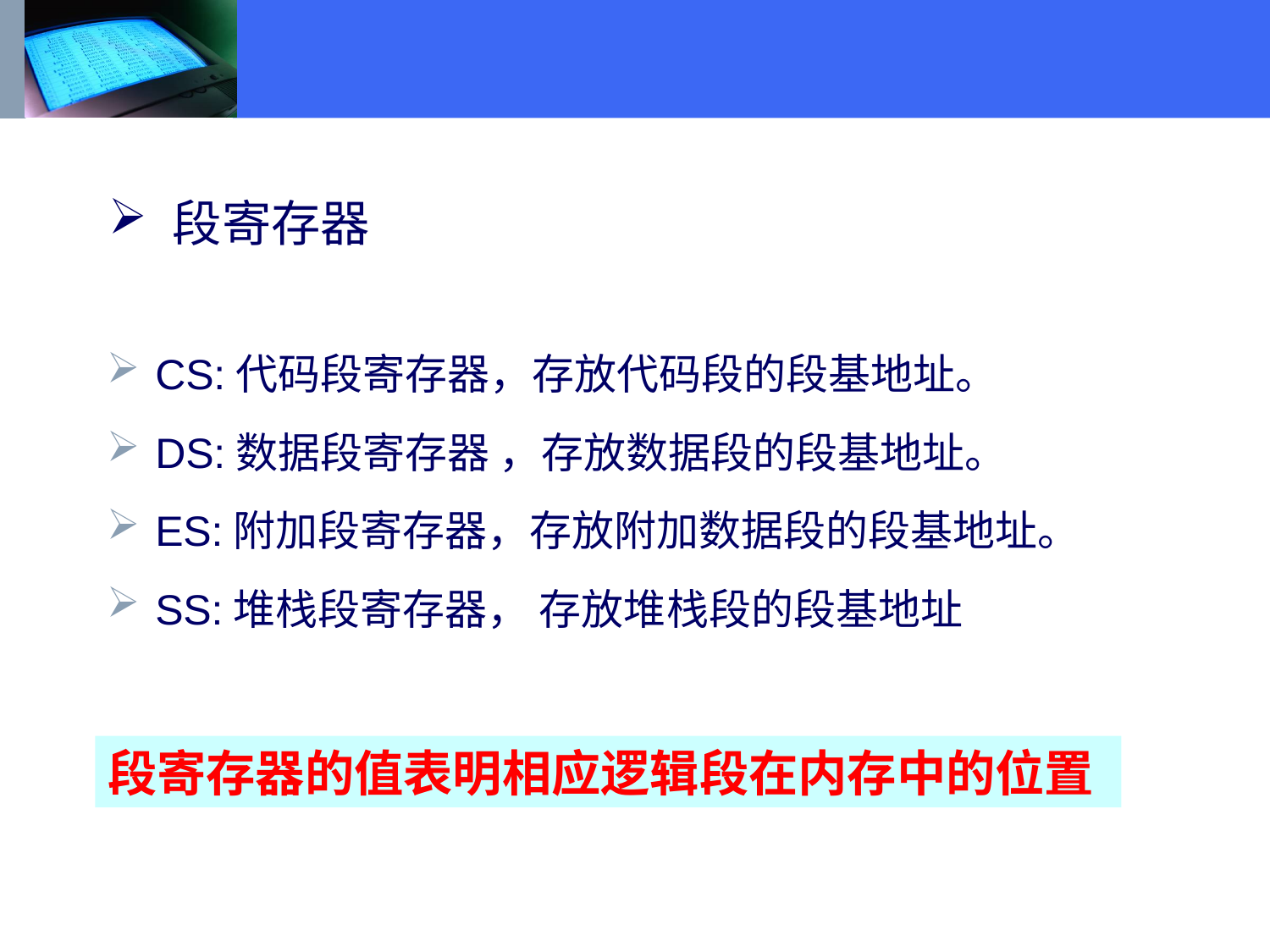

段寄存器
CS:代码段寄存器，存放代码段的段基地址。
DS:数据段寄存器 ，存放数据段的段基地址。
ES:附加段寄存器，存放附加数据段的段基地址。
SS:堆栈段寄存器， 存放堆栈段的段基地址
段寄存器的值表明相应逻辑段在内存中的位置